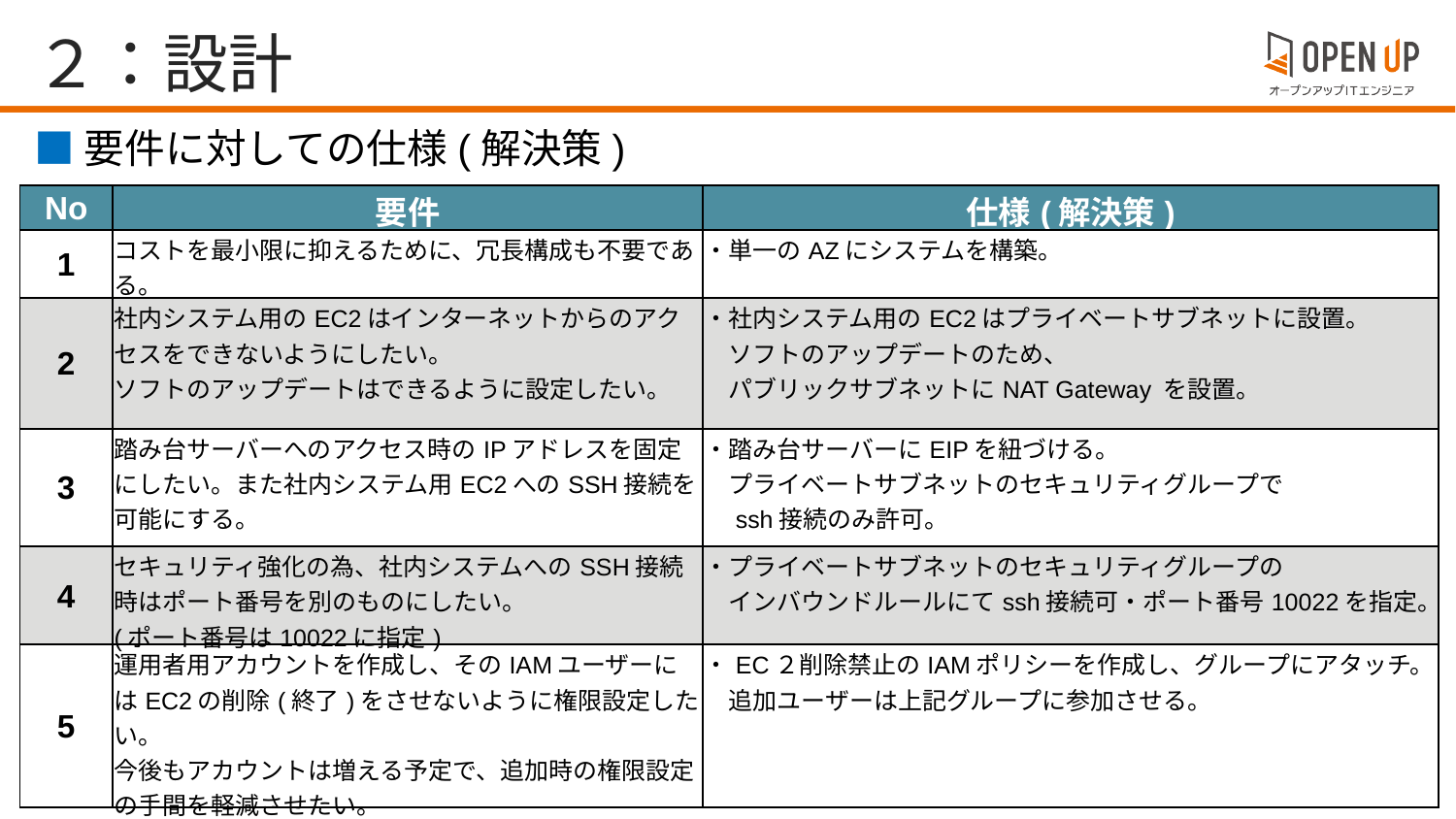

２：設計
■要件に対しての仕様(解決策)
| No | 要件 | 仕様(解決策) |
| --- | --- | --- |
| 1 | コストを最小限に抑えるために、冗長構成も不要である。 | ・単一のAZにシステムを構築。 |
| 2 | 社内システム用のEC2はインターネットからのアクセスをできないようにしたい。 ソフトのアップデートはできるように設定したい。 | ・社内システム用のEC2はプライベートサブネットに設置。 　ソフトのアップデートのため、 　パブリックサブネットにNAT Gateway を設置。 |
| 3 | 踏み台サーバーへのアクセス時のIPアドレスを固定にしたい。また社内システム用EC2へのSSH接続を可能にする。 | ・踏み台サーバーにEIPを紐づける。 　プライベートサブネットのセキュリティグループで 　ssh接続のみ許可。 |
| 4 | セキュリティ強化の為、社内システムへのSSH接続時はポート番号を別のものにしたい。 (ポート番号は10022に指定) | ・プライベートサブネットのセキュリティグループの 　インバウンドルールにてssh接続可・ポート番号10022を指定。 |
| 5 | 運用者用アカウントを作成し、そのIAMユーザーにはEC2の削除(終了)をさせないように権限設定したい。 今後もアカウントは増える予定で、追加時の権限設定の手間を軽減させたい。 | ・EC２削除禁止のIAMポリシーを作成し、グループにアタッチ。 　追加ユーザーは上記グループに参加させる。 |